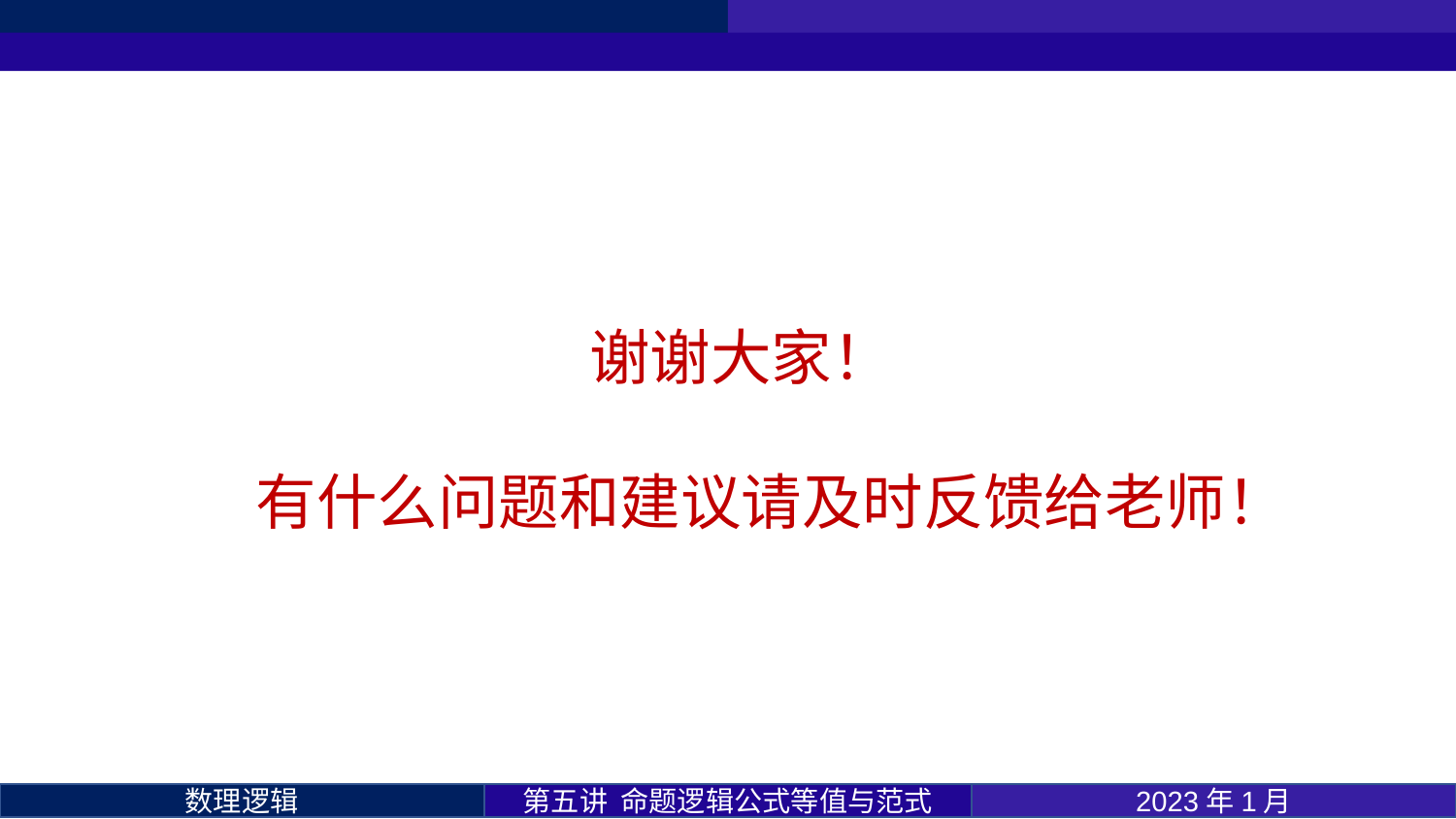

谢谢大家！
有什么问题和建议请及时反馈给老师！
第五讲  命题逻辑公式等值与范式
2023年1月
数理逻辑